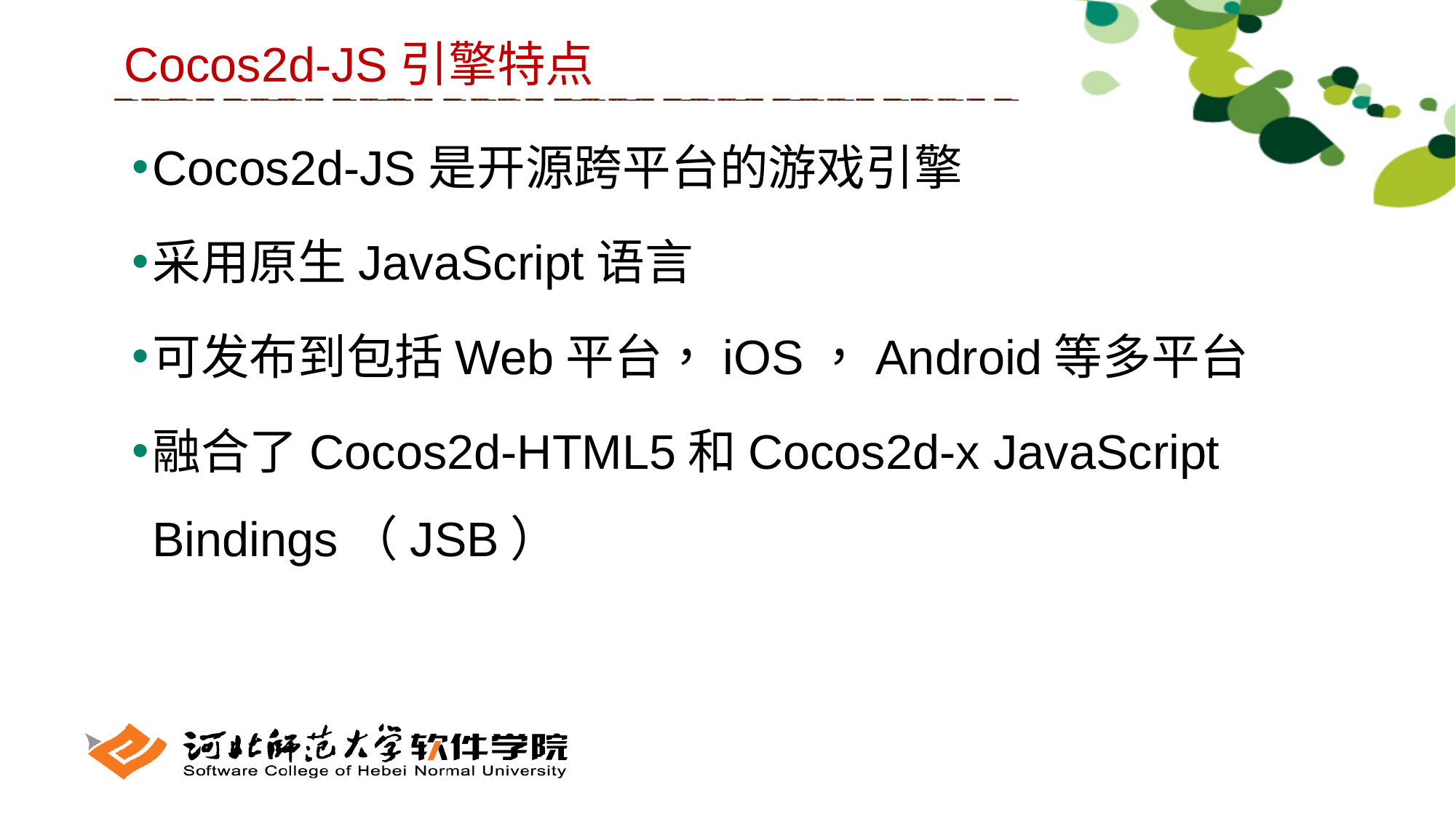

Cocos2d-JS引擎特点

Cocos2d-JS是开源跨平台的游戏引擎
采用原生JavaScript语言
可发布到包括Web平台，iOS，Android等多平台
融合了Cocos2d-HTML5和Cocos2d-x JavaScript Bindings（JSB）